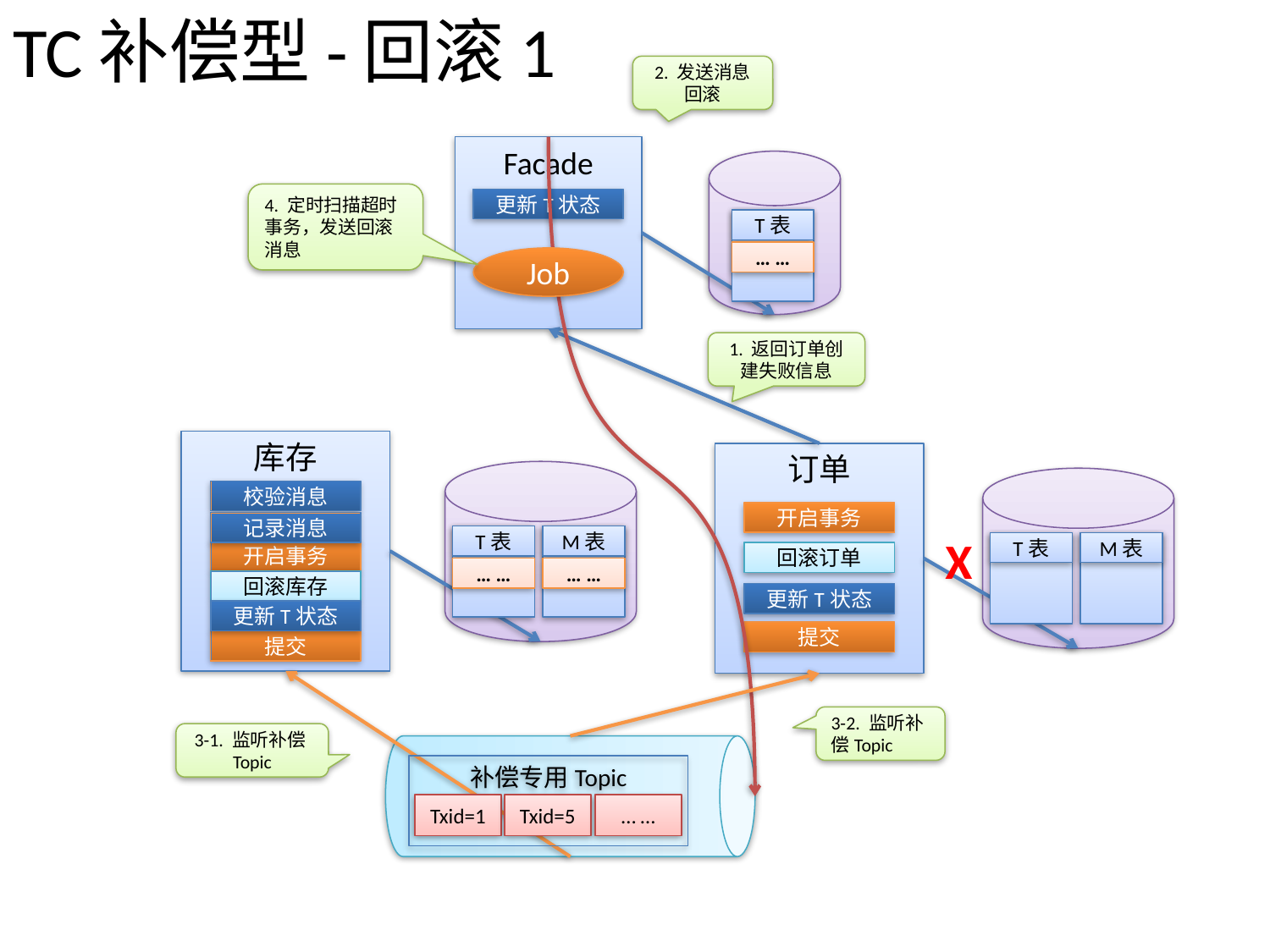

TC补偿型-回滚1
2. 发送消息回滚
Facade

4. 定时扫描超时事务，发送回滚消息
更新T状态
T表

… …
Job
1. 返回订单创建失败信息
库存
订单

校验消息
开启事务
记录消息
X
T表
M表

T表
M表

开启事务
回滚订单
… …
… …
回滚库存
更新T状态
更新T状态

提交
提交
3-2. 监听补偿Topic
3-1. 监听补偿Topic
补偿专用Topic
Txid=1
Txid=5
… …